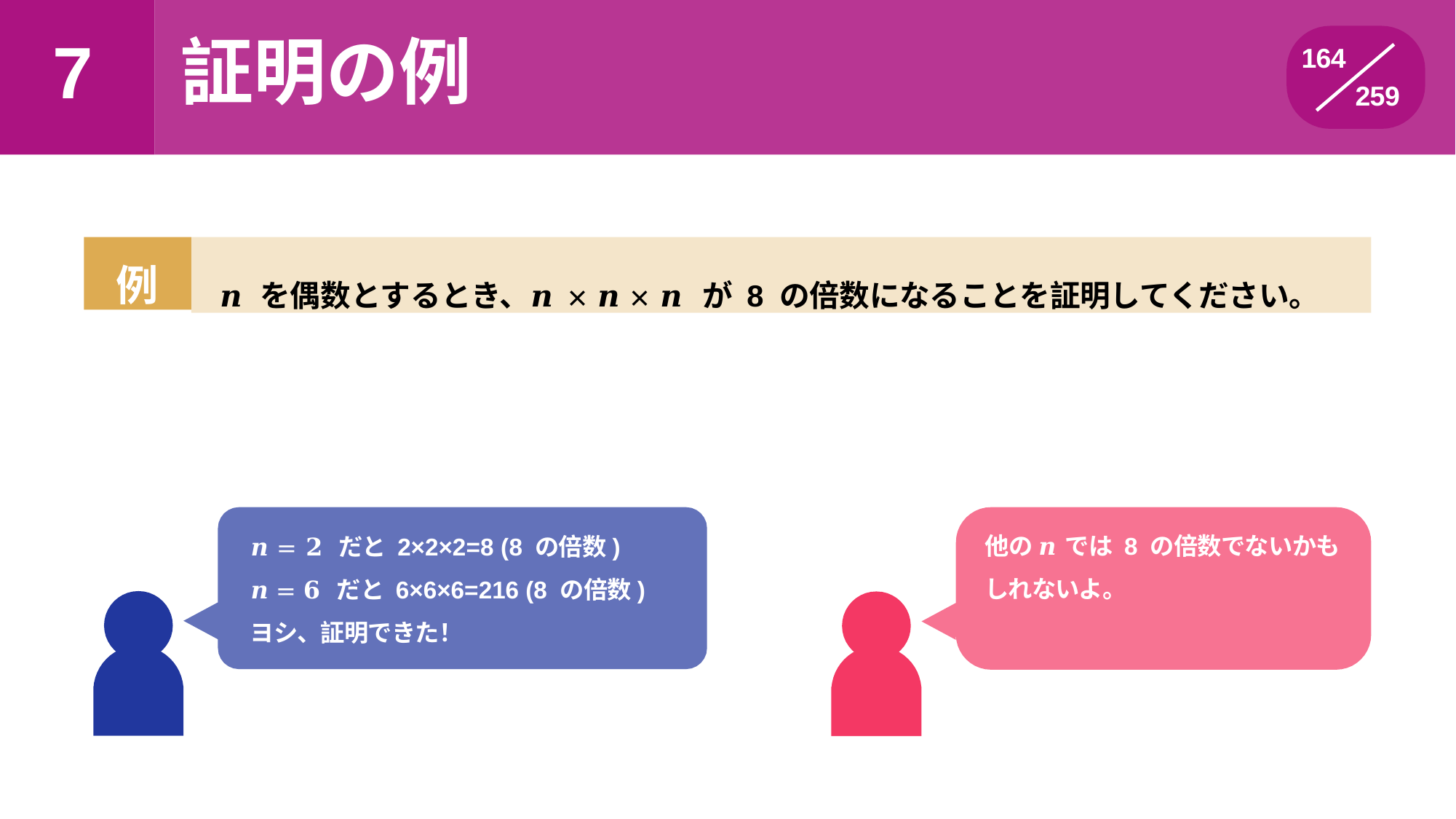

# 7	証明の例
164
259
例

𝒏 を偶数とするとき、𝒏 × 𝒏 × 𝒏 が 8 の倍数になることを証明してください。

𝒏 = 𝟐 だと 2×2×2=8 (8 の倍数)
𝒏 = 𝟔 だと 6×6×6=216 (8 の倍数)ヨシ、証明できた！
他の 𝒏 では 8 の倍数でないかもしれないよ。